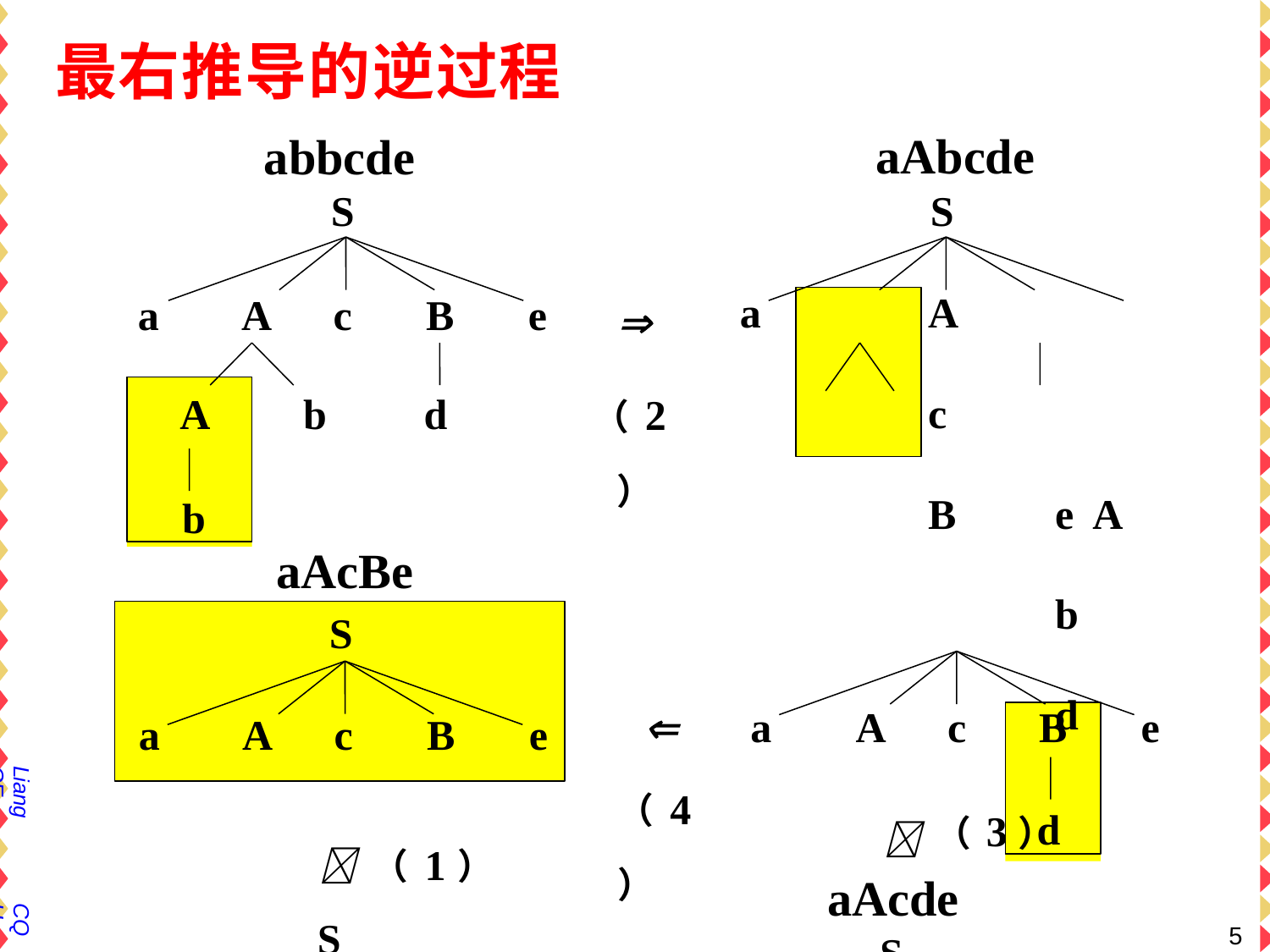

# 最右推导的逆过程
aAbcde
S
a		A		c		B	e  A		b		d

⇓（3）
aAcde
S
abbcde
S

a	A	c	B	e

⇒
（2）

A

b
b	d

aAcBe

S

⇐
（4）
a	A	c
e

B

d
a	A	c	B	e

⇓（1）
S

Liang GE
CQU
54